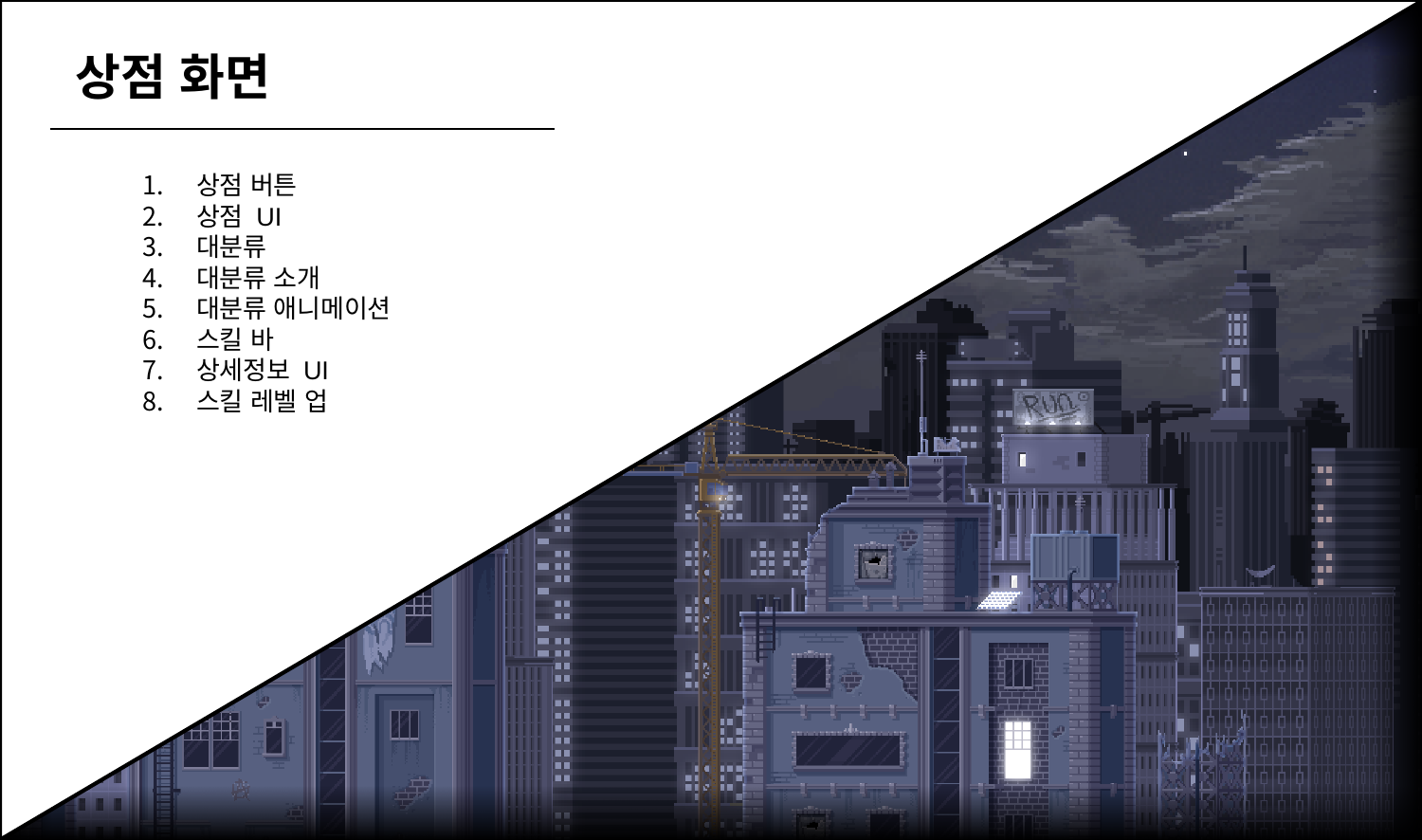

상점 화면
상점 버튼
상점 UI
대분류
대분류 소개
대분류 애니메이션
스킬 바
상세정보 UI
스킬 레벨 업